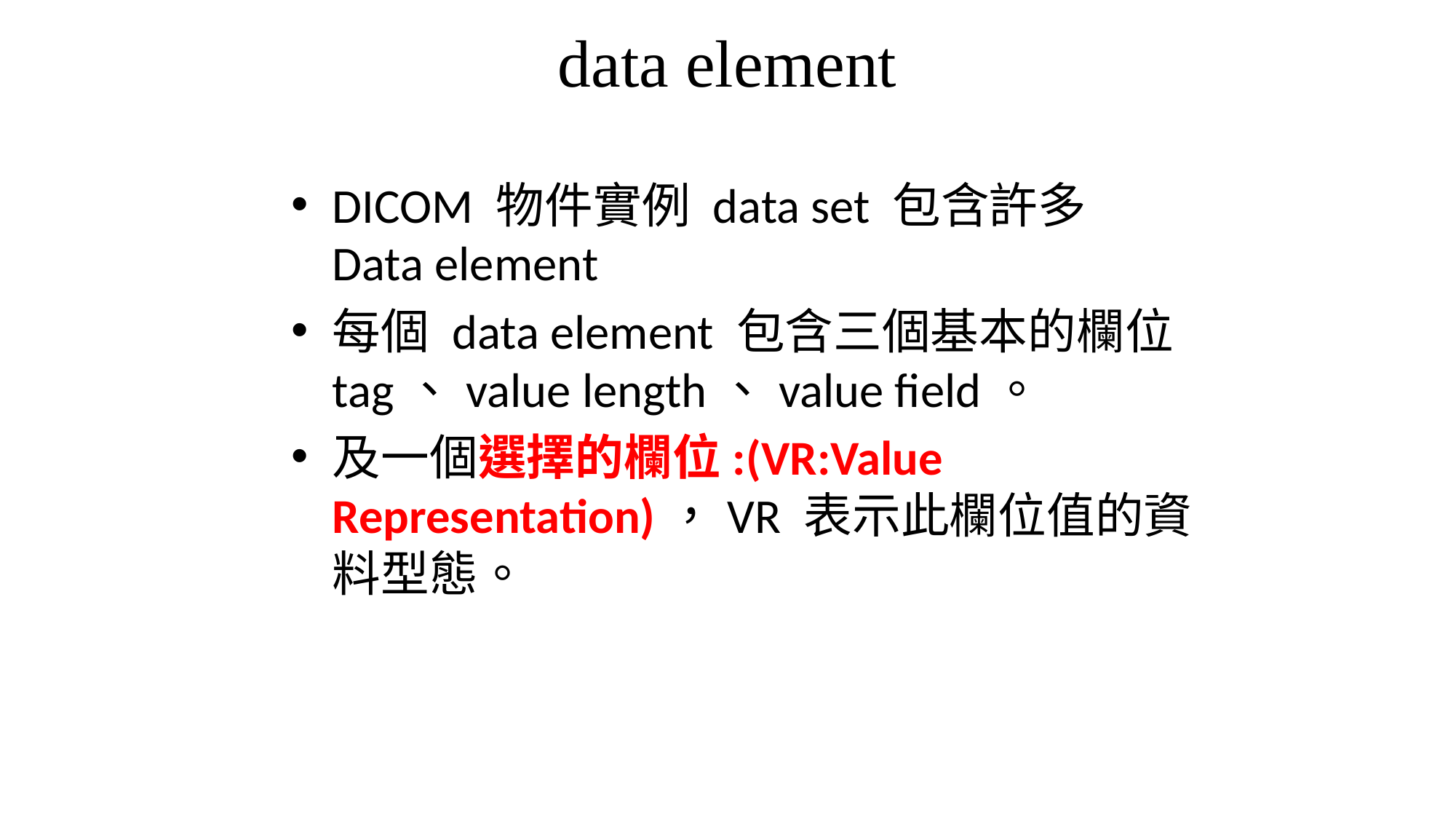

# data element
DICOM 物件實例 data set 包含許多 Data element
每個 data element 包含三個基本的欄位tag、value length、value field。
及一個選擇的欄位:(VR:Value Representation)，VR 表示此欄位值的資料型態。